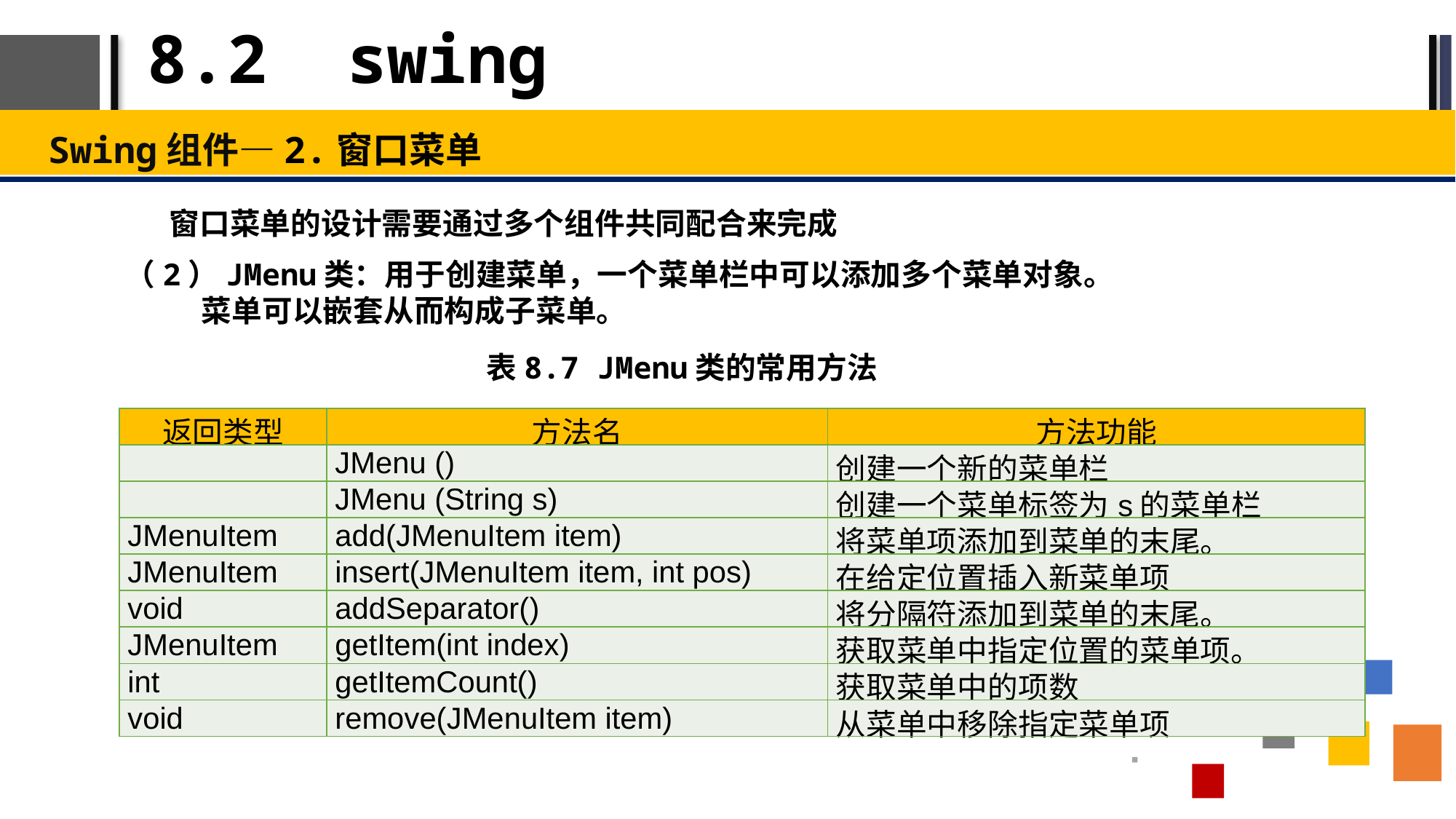

# 8.2  swing

Swing组件—2.窗口菜单

窗口菜单的设计需要通过多个组件共同配合来完成
（2）JMenu类：用于创建菜单，一个菜单栏中可以添加多个菜单对象。
          菜单可以嵌套从而构成子菜单。
表8.7 JMenu类的常用方法
| 返回类型 | 方法名 | 方法功能 |
| --- | --- | --- |
|  | JMenu () | 创建一个新的菜单栏 |
|  | JMenu (String s) | 创建一个菜单标签为s的菜单栏 |
| JMenuItem | add(JMenuItem item) | 将菜单项添加到菜单的末尾。 |
| JMenuItem | insert(JMenuItem item, int pos) | 在给定位置插入新菜单项 |
| void | addSeparator() | 将分隔符添加到菜单的末尾。 |
| JMenuItem | getItem(int index) | 获取菜单中指定位置的菜单项。 |
| int | getItemCount() | 获取菜单中的项数 |
| void | remove(JMenuItem item) | 从菜单中移除指定菜单项 |